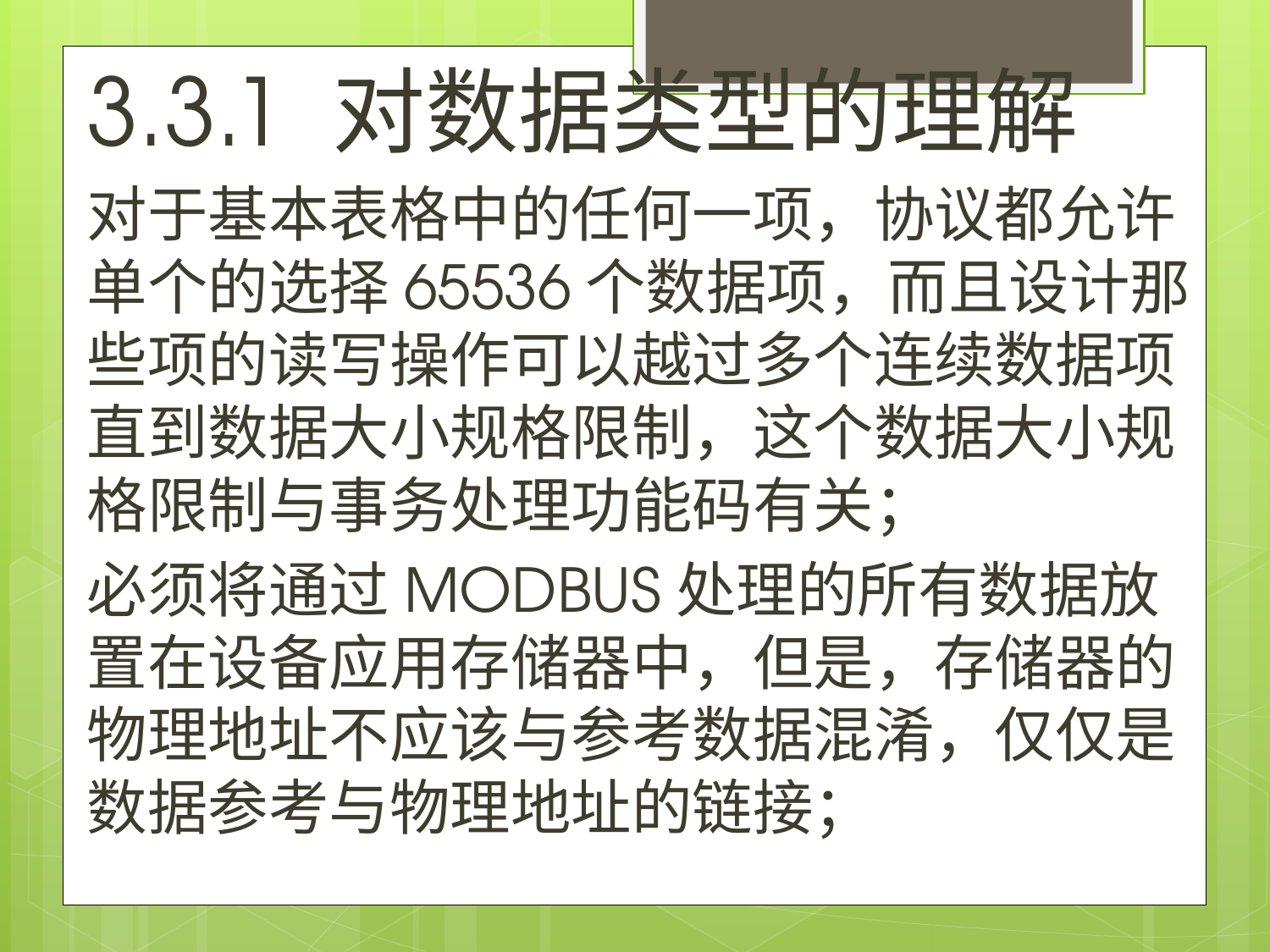

3.3.1 对数据类型的理解
	对于基本表格中的任何一项，协议都允许单个的选择65536个数据项，而且设计那些项的读写操作可以越过多个连续数据项直到数据大小规格限制，这个数据大小规格限制与事务处理功能码有关；
	必须将通过MODBUS处理的所有数据放置在设备应用存储器中，但是，存储器的物理地址不应该与参考数据混淆，仅仅是数据参考与物理地址的链接；